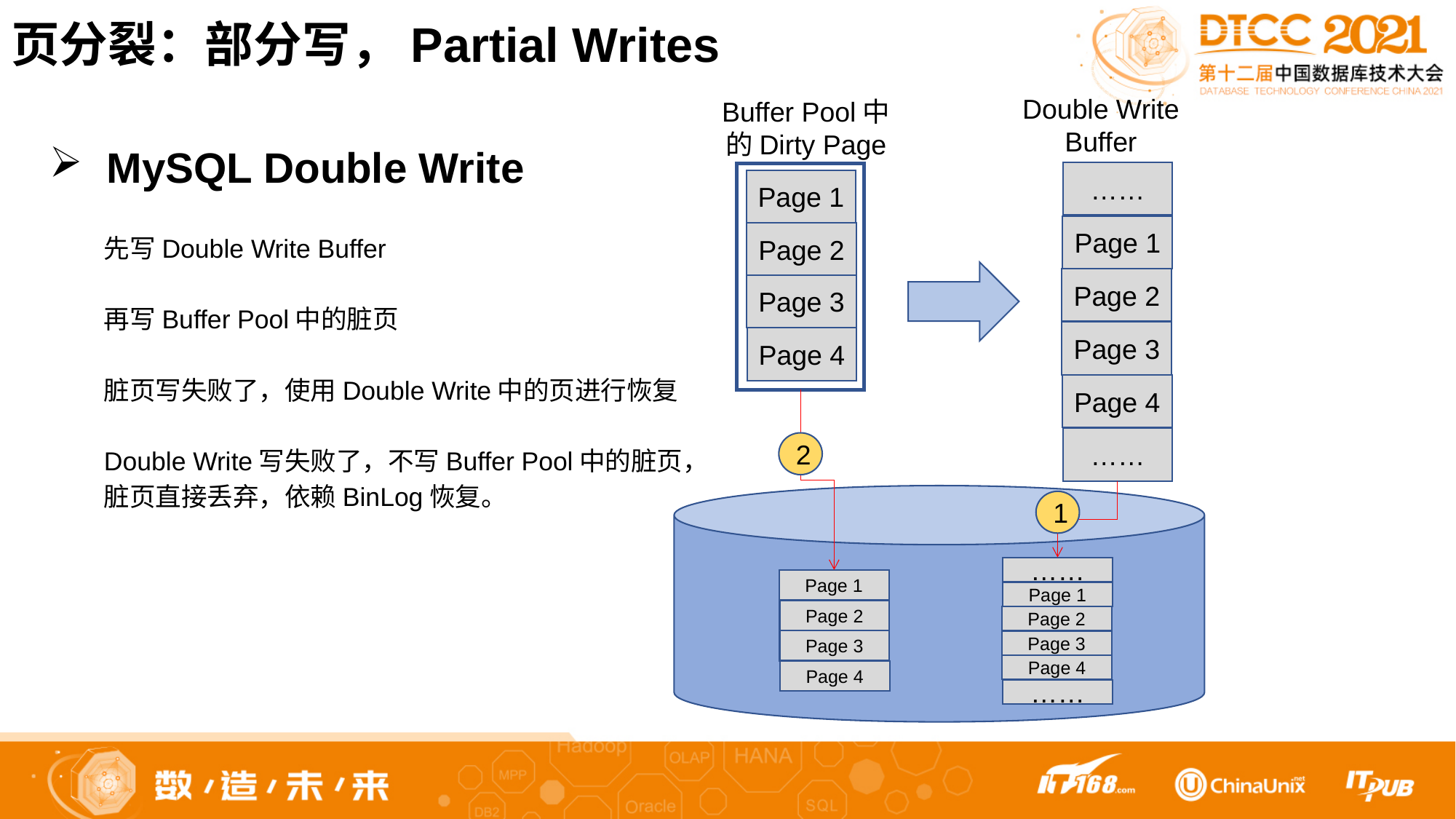

页分裂：部分写，Partial Writes
Double Write
Buffer
Buffer Pool中的Dirty Page
  MySQL Double Write

先写Double Write Buffer

再写Buffer Pool中的脏页

脏页写失败了，使用Double Write中的页进行恢复

Double Write写失败了，不写Buffer Pool中的脏页，
脏页直接丢弃，依赖BinLog恢复。
……

Page 1
Page 1
Page 2

Page 2
Page 3
Page 3
Page 4
Page 4
……
2

1
……
Page 1
Page 2
Page 3
Page 4
……
Page 1
Page 2
Page 3
Page 4